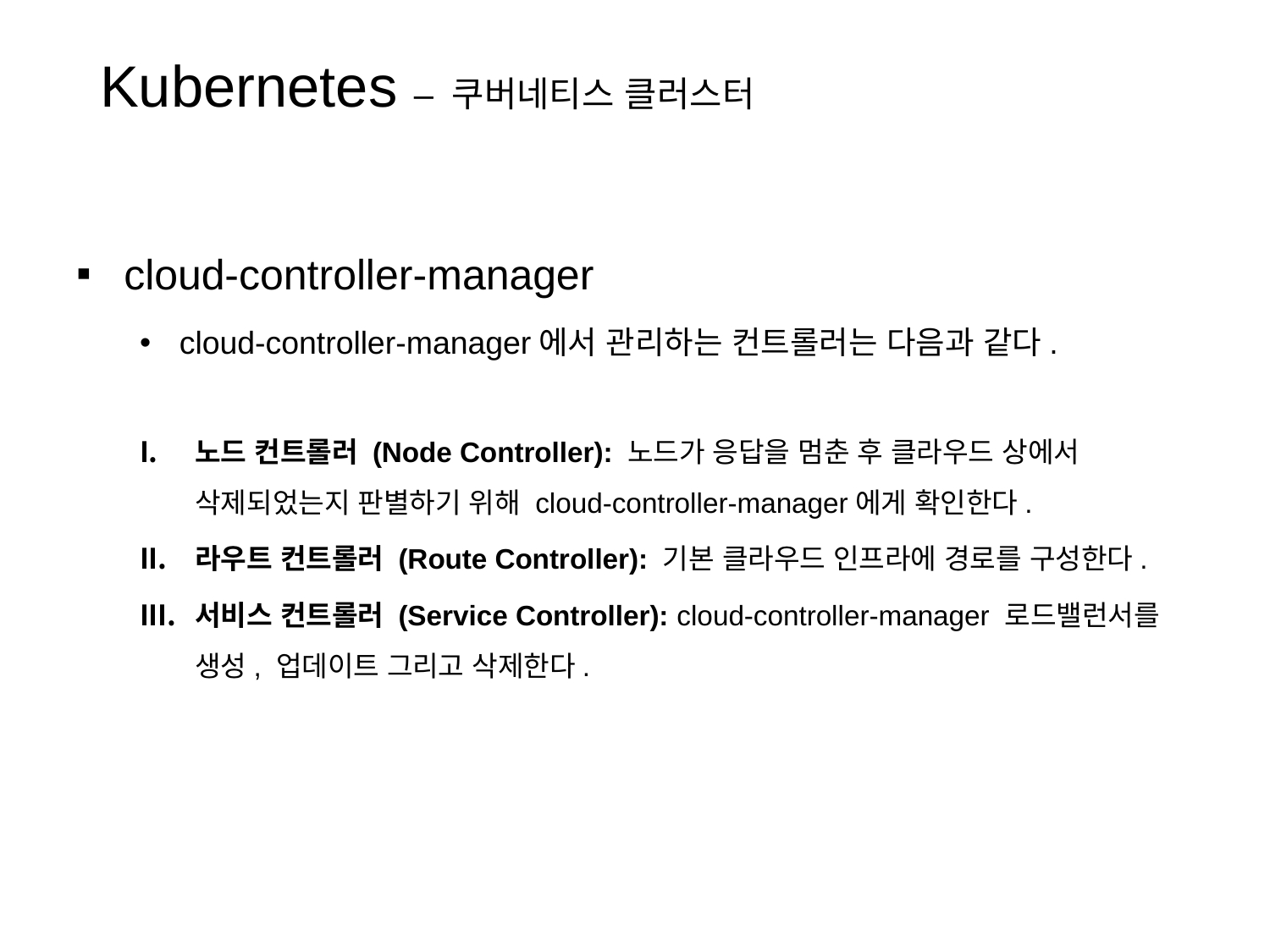

# Kubernetes – 쿠버네티스 클러스터
cloud-controller-manager
cloud-controller-manager에서 관리하는 컨트롤러는 다음과 같다.
노드 컨트롤러 (Node Controller): 노드가 응답을 멈춘 후 클라우드 상에서 삭제되었는지 판별하기 위해 cloud-controller-manager에게 확인한다.
라우트 컨트롤러 (Route Controller): 기본 클라우드 인프라에 경로를 구성한다.
서비스 컨트롤러 (Service Controller): cloud-controller-manager 로드밸런서를
생성, 업데이트 그리고 삭제한다.